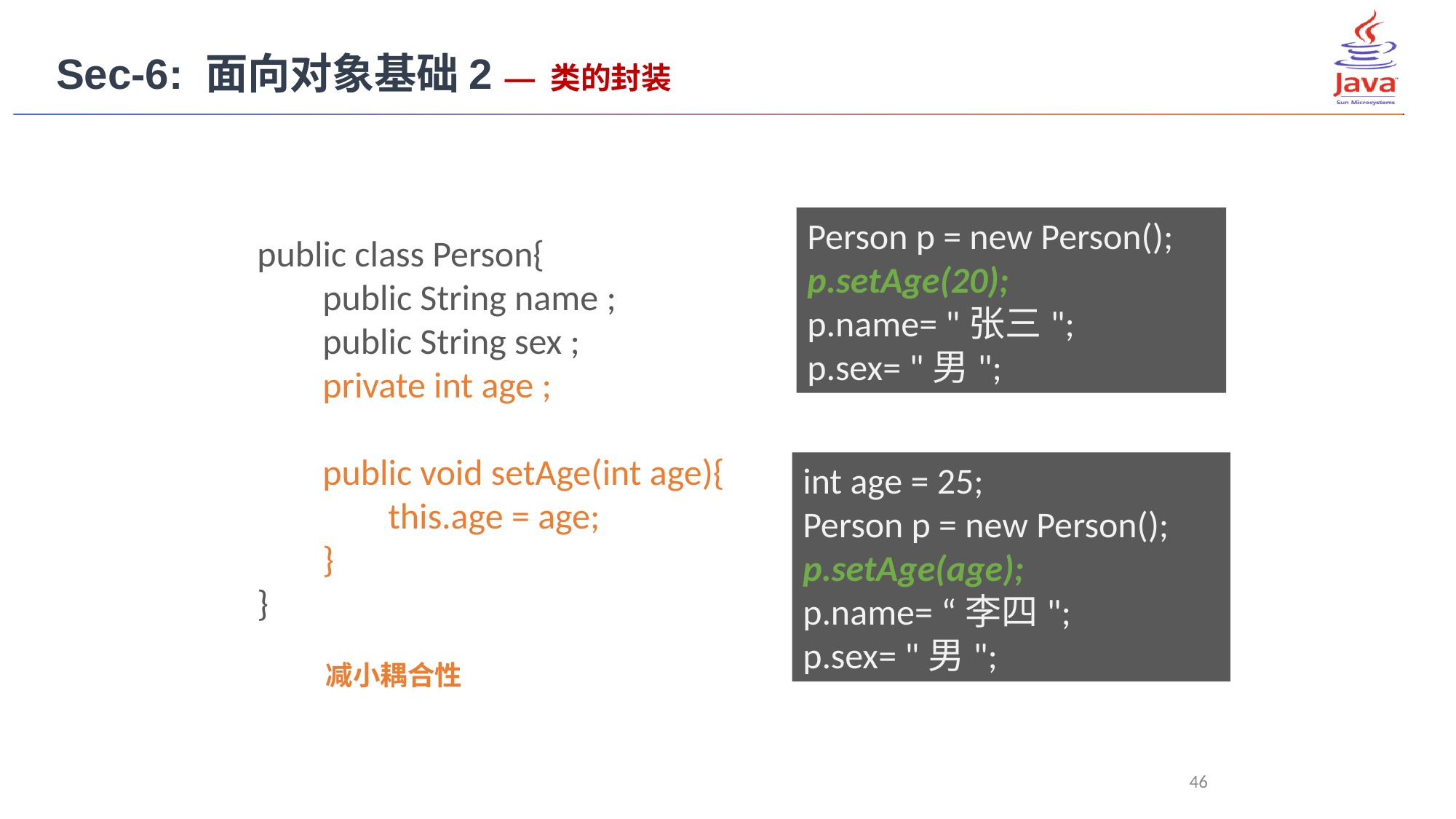

Sec-6: 面向对象基础2 — 类的封装
Person p = new Person();
p.setAge(20);
p.name= "张三";
p.sex= "男";
public class Person{
        public String name ;
        public String sex ;
        private int age ;

        public void setAge(int age){
                this.age = age;
        }
}
int age = 25;
Person p = new Person();
p.setAge(age);
p.name= “李四";
p.sex= "男";
减小耦合性
46